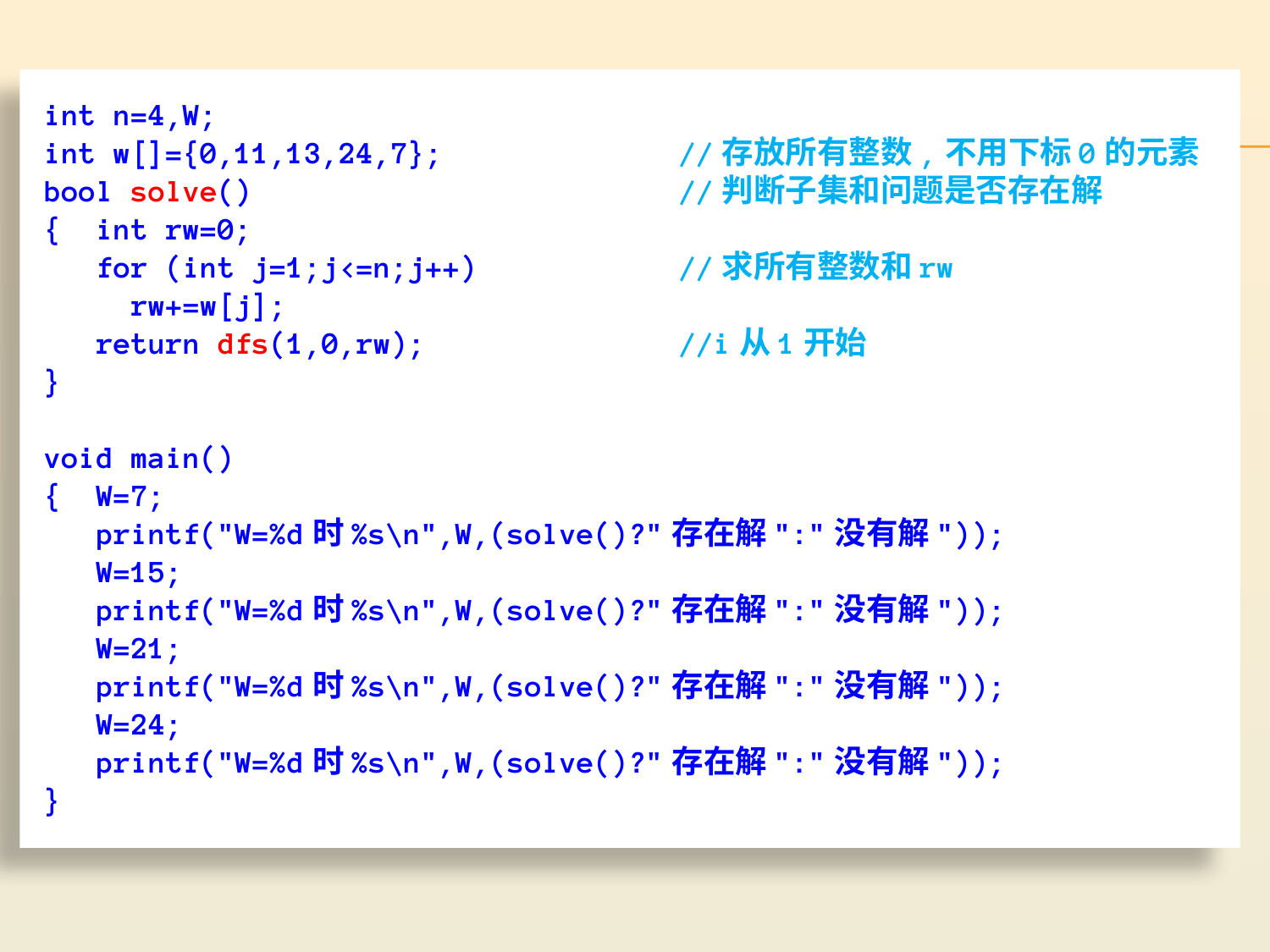

int n=4,W;
int w[]={0,11,13,24,7};		//存放所有整数,不用下标0的元素
bool solve()				//判断子集和问题是否存在解
{  int rw=0;
   for (int j=1;j<=n;j++)		//求所有整数和rw
     rw+=w[j];
   return dfs(1,0,rw);		//i从1开始
}
void main()
{  W=7;
   printf("W=%d时%s\n",W,(solve()?"存在解":"没有解"));
   W=15;
   printf("W=%d时%s\n",W,(solve()?"存在解":"没有解"));
   W=21;
   printf("W=%d时%s\n",W,(solve()?"存在解":"没有解"));
   W=24;
   printf("W=%d时%s\n",W,(solve()?"存在解":"没有解"));
}